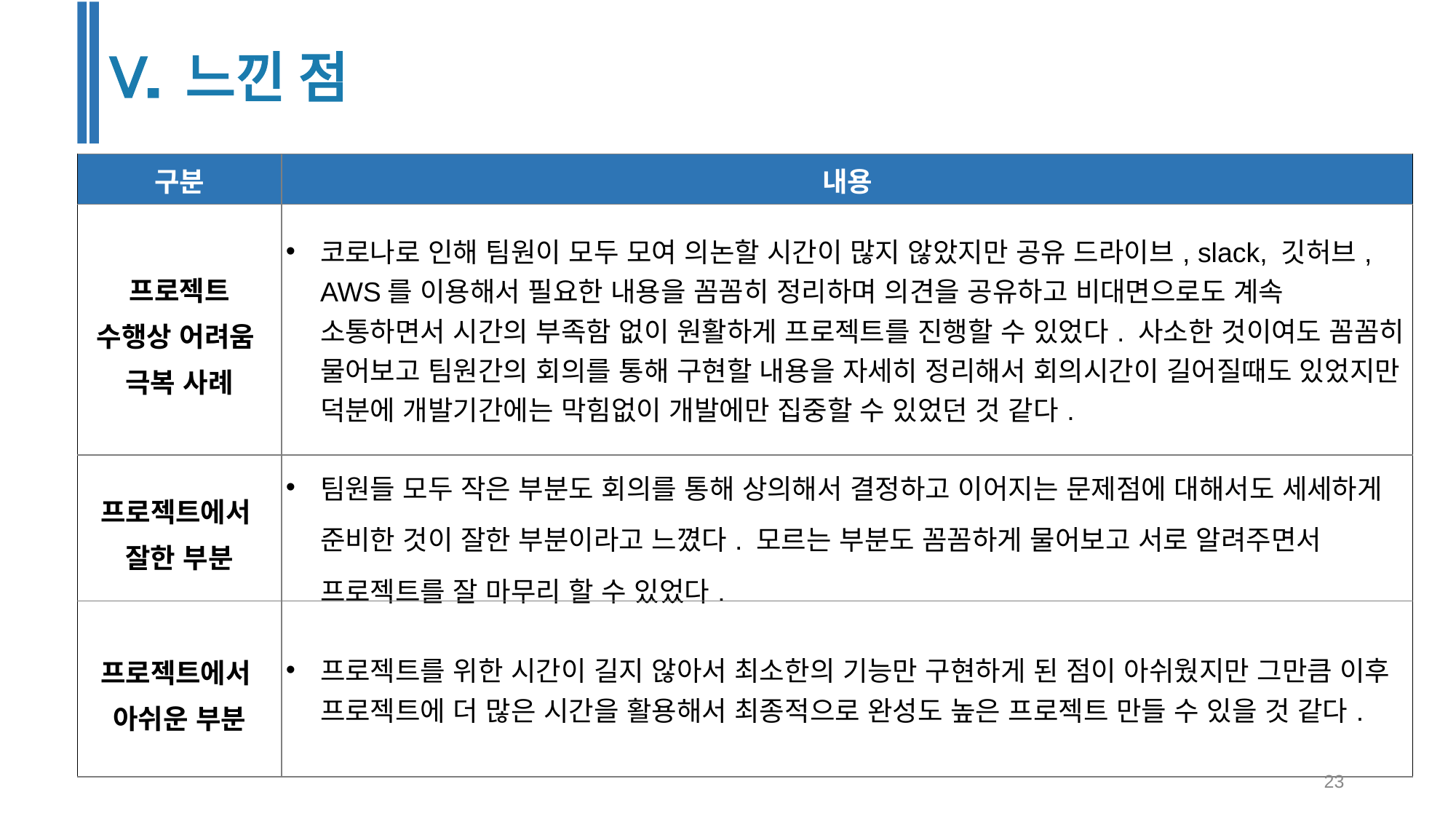

Ⅴ. 느낀 점
| 구분 | 내용 |
| --- | --- |
| 프로젝트 수행상 어려움 극복 사례 | 코로나로 인해 팀원이 모두 모여 의논할 시간이 많지 않았지만 공유 드라이브, slack, 깃허브, AWS를 이용해서 필요한 내용을 꼼꼼히 정리하며 의견을 공유하고 비대면으로도 계속 소통하면서 시간의 부족함 없이 원활하게 프로젝트를 진행할 수 있었다. 사소한 것이여도 꼼꼼히 물어보고 팀원간의 회의를 통해 구현할 내용을 자세히 정리해서 회의시간이 길어질때도 있었지만 덕분에 개발기간에는 막힘없이 개발에만 집중할 수 있었던 것 같다. |
| 프로젝트에서 잘한 부분 | 팀원들 모두 작은 부분도 회의를 통해 상의해서 결정하고 이어지는 문제점에 대해서도 세세하게 준비한 것이 잘한 부분이라고 느꼈다. 모르는 부분도 꼼꼼하게 물어보고 서로 알려주면서 프로젝트를 잘 마무리 할 수 있었다. |
| 프로젝트에서 아쉬운 부분 | 프로젝트를 위한 시간이 길지 않아서 최소한의 기능만 구현하게 된 점이 아쉬웠지만 그만큼 이후 프로젝트에 더 많은 시간을 활용해서 최종적으로 완성도 높은 프로젝트 만들 수 있을 것 같다. |
23